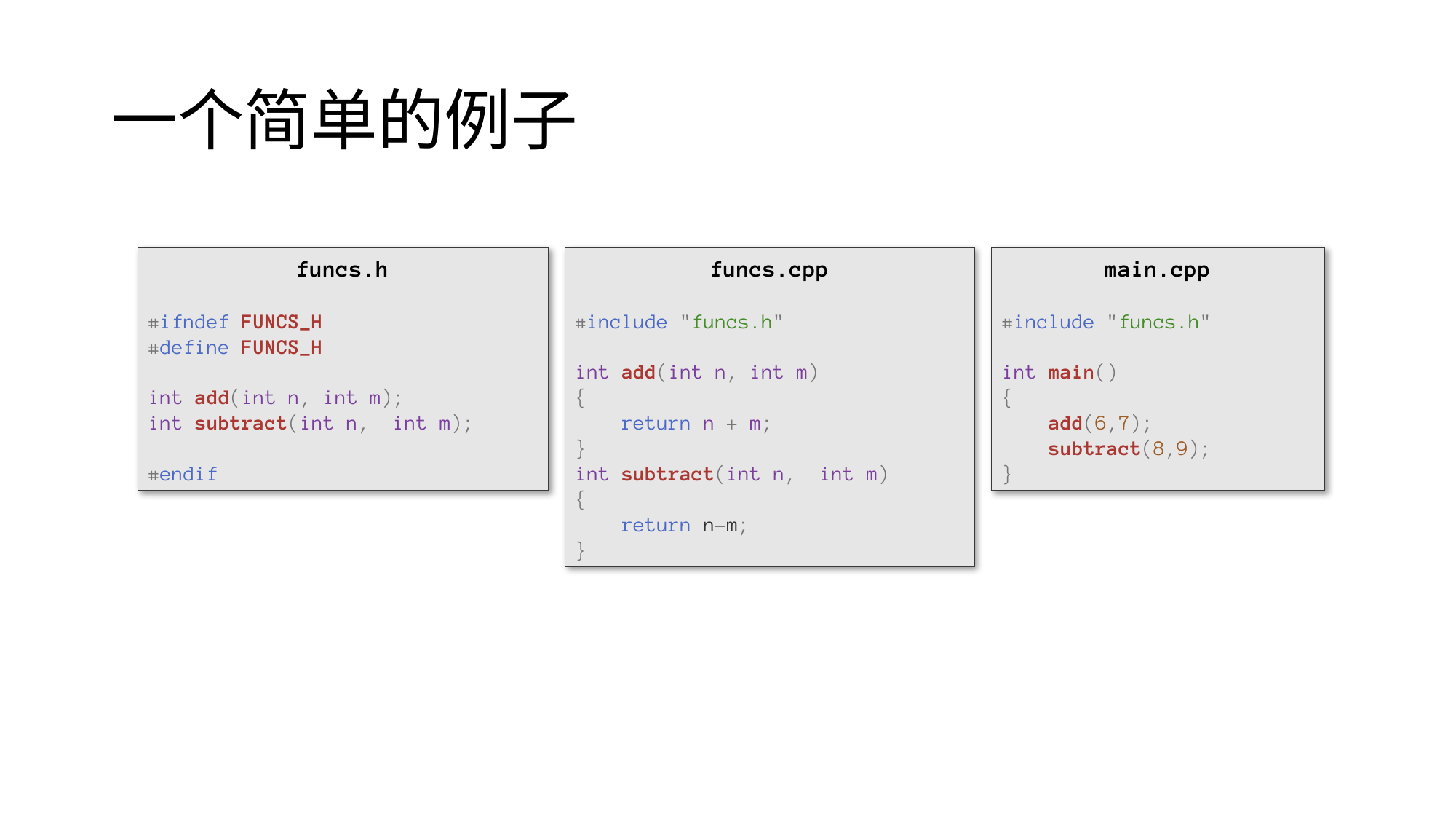

# 一个简单的例子
main.cpp
#include "funcs.h"
int main()
{
    add(6,7);
    subtract(8,9);
}
funcs.h

#ifndef FUNCS_H
#define FUNCS_H
int add(int n, int m);
int subtract(int n,  int m);
#endif
funcs.cpp

#include "funcs.h"

int add(int n, int m)
{
    return n + m;
}
int subtract(int n,  int m)
{
    return n-m;
}